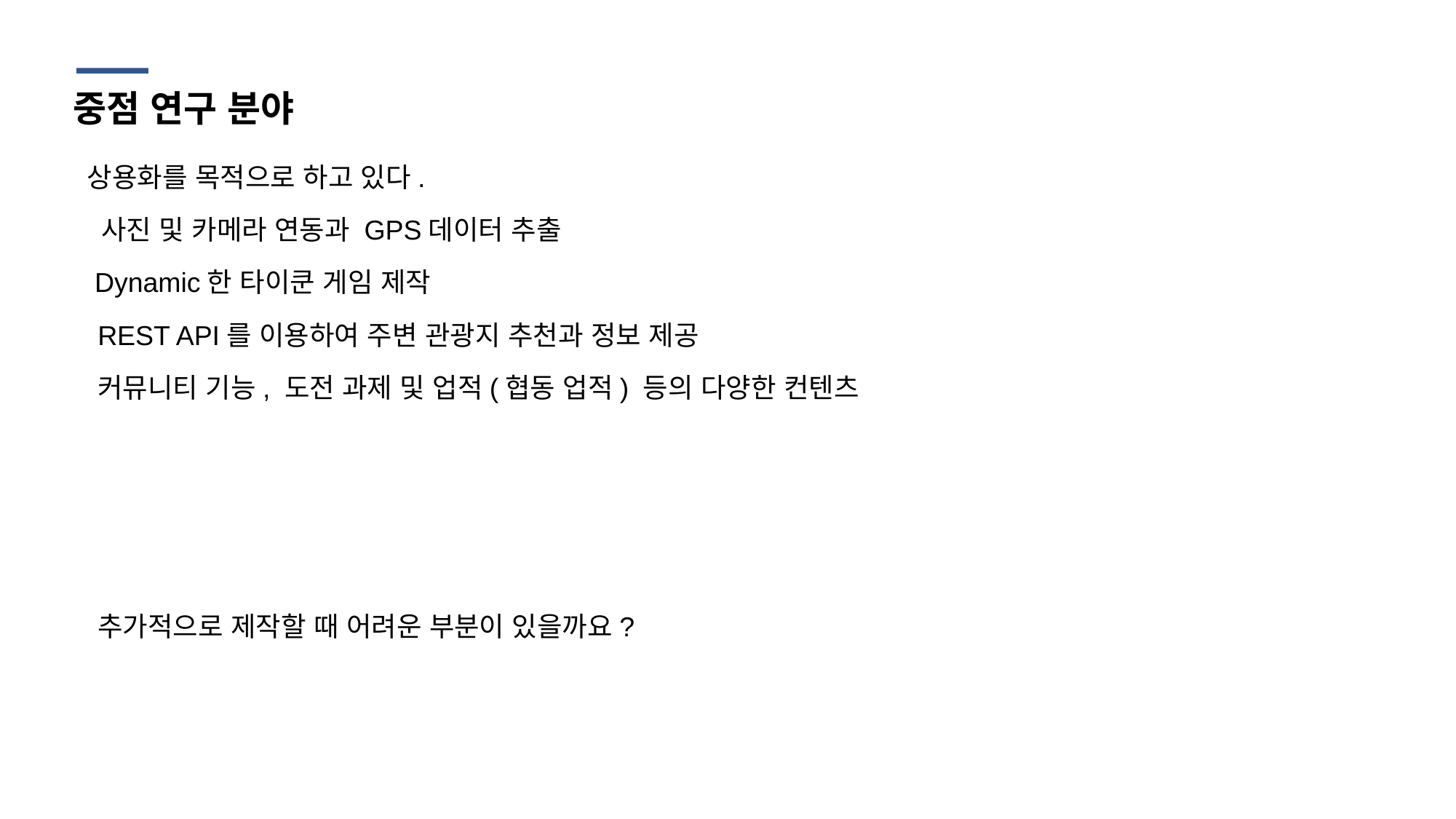

중점 연구 분야
상용화를 목적으로 하고 있다.
 사진 및 카메라 연동과 GPS데이터 추출
 Dynamic한 타이쿤 게임 제작
REST API를 이용하여 주변 관광지 추천과 정보 제공
커뮤니티 기능, 도전 과제 및 업적(협동 업적) 등의 다양한 컨텐츠
추가적으로 제작할 때 어려운 부분이 있을까요?